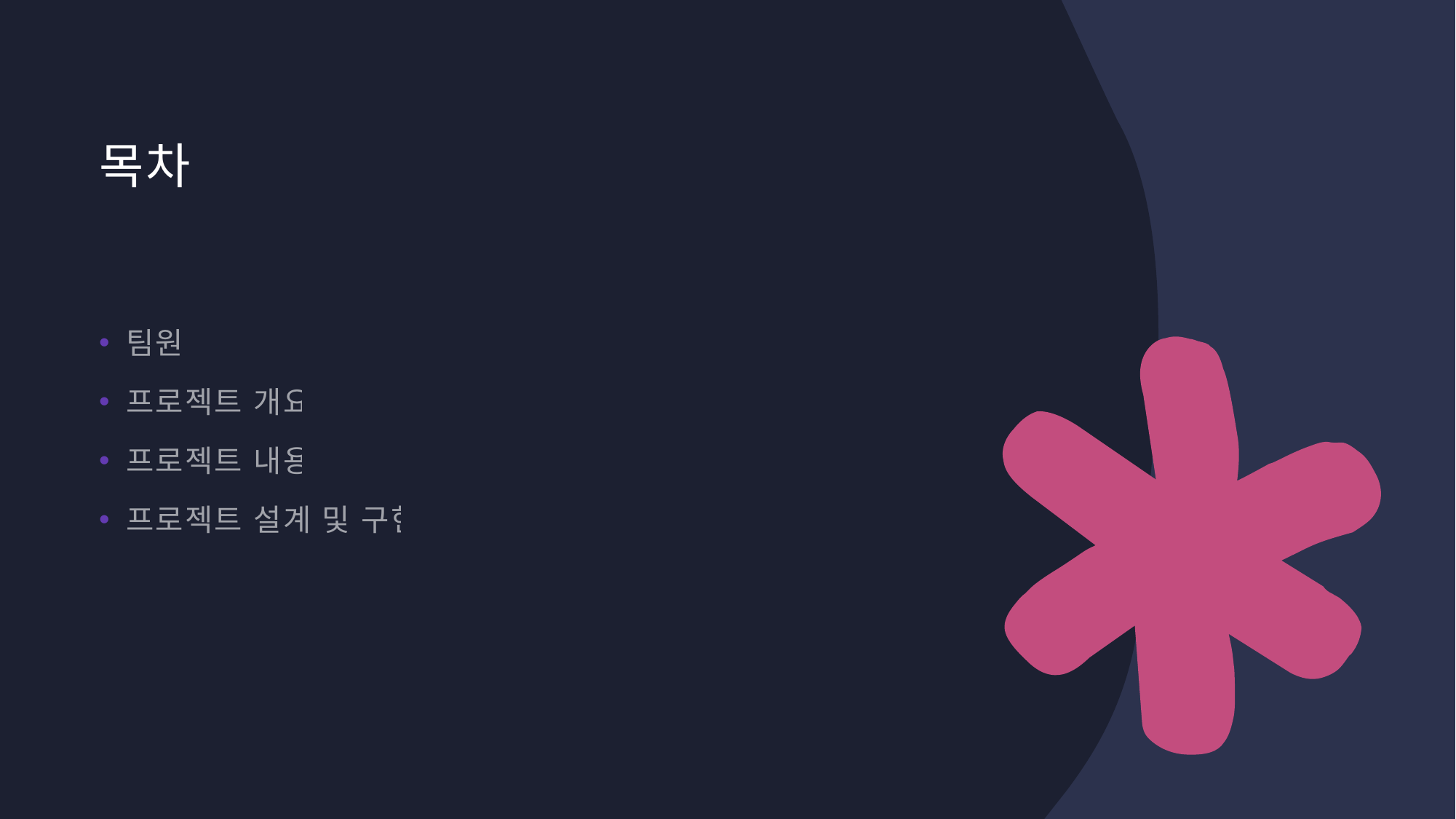

# 목차
팀원
프로젝트 개요
프로젝트 내용
프로젝트 설계 및 구현